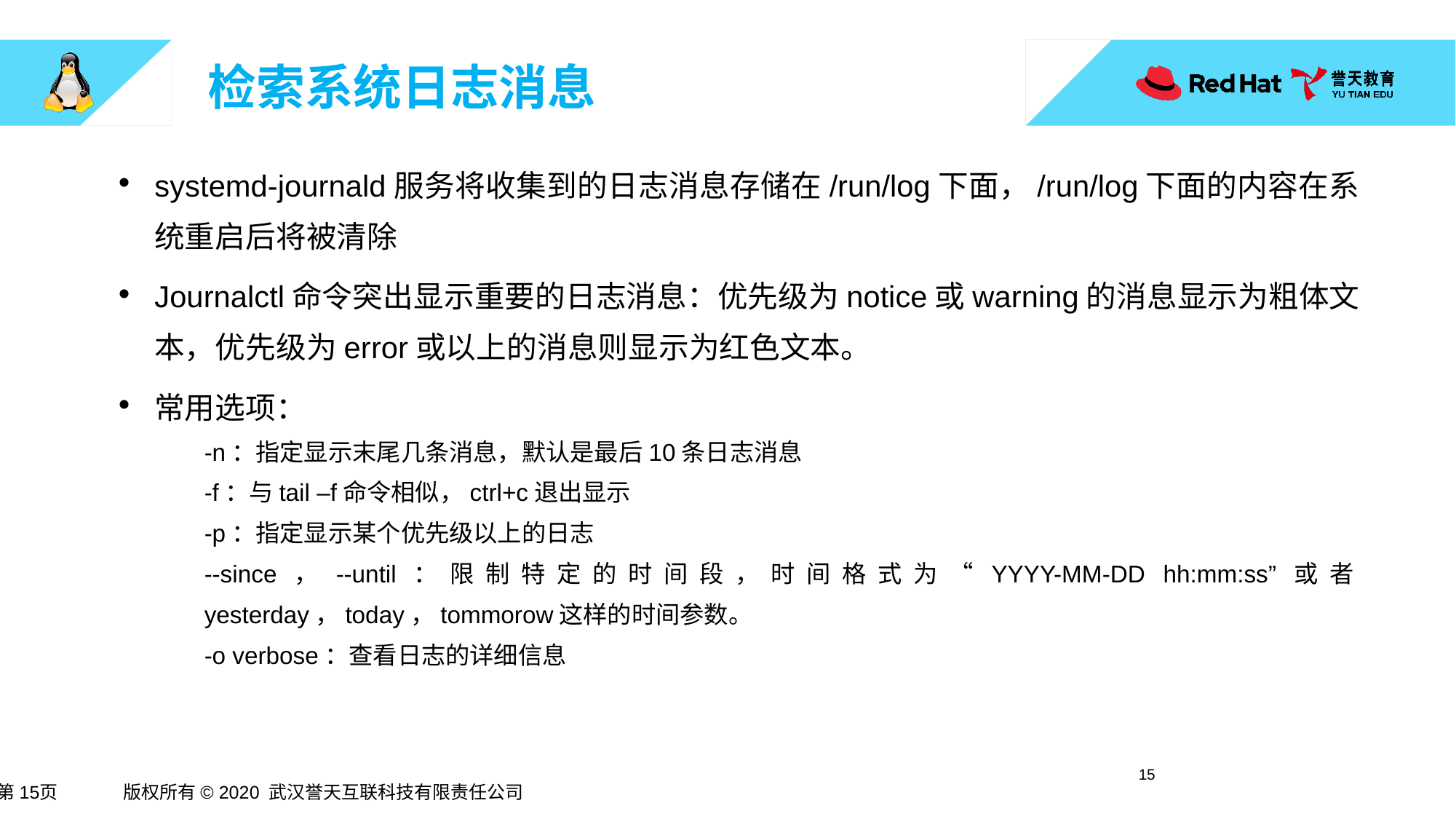

# 检索系统日志消息
systemd-journald服务将收集到的日志消息存储在/run/log下面，/run/log下面的内容在系统重启后将被清除
Journalctl命令突出显示重要的日志消息：优先级为notice或warning的消息显示为粗体文本，优先级为error或以上的消息则显示为红色文本。
常用选项：
-n：指定显示末尾几条消息，默认是最后10条日志消息
-f：与tail –f命令相似，ctrl+c退出显示
-p：指定显示某个优先级以上的日志
--since，--until：限制特定的时间段，时间格式为“YYYY-MM-DD hh:mm:ss”或者yesterday，today，tommorow这样的时间参数。
-o verbose：查看日志的详细信息

15